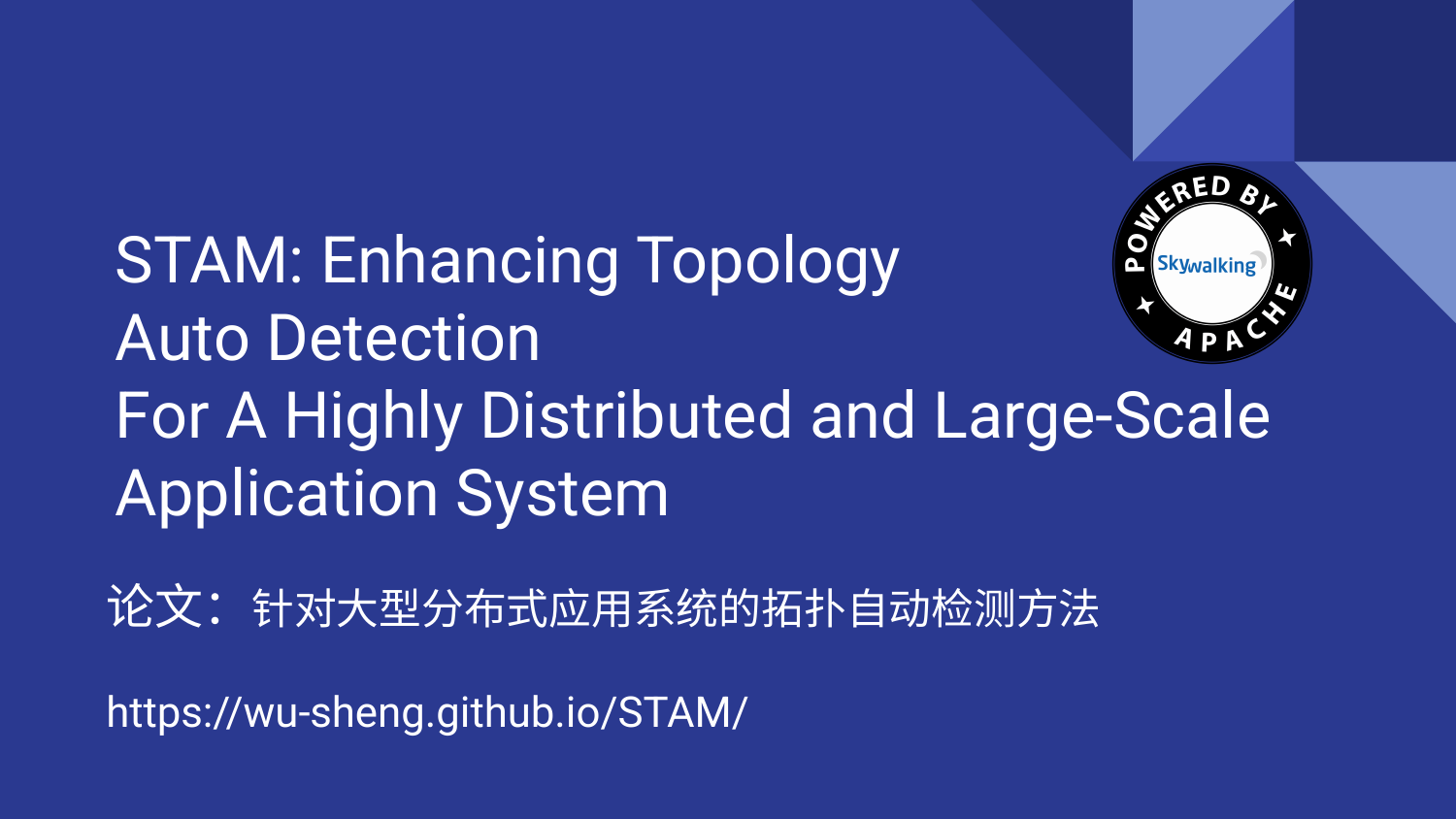

# STAM: Enhancing Topology Auto Detection For A Highly Distributed and Large-Scale Application System
论文：针对大型分布式应用系统的拓扑自动检测方法

https://wu-sheng.github.io/STAM/